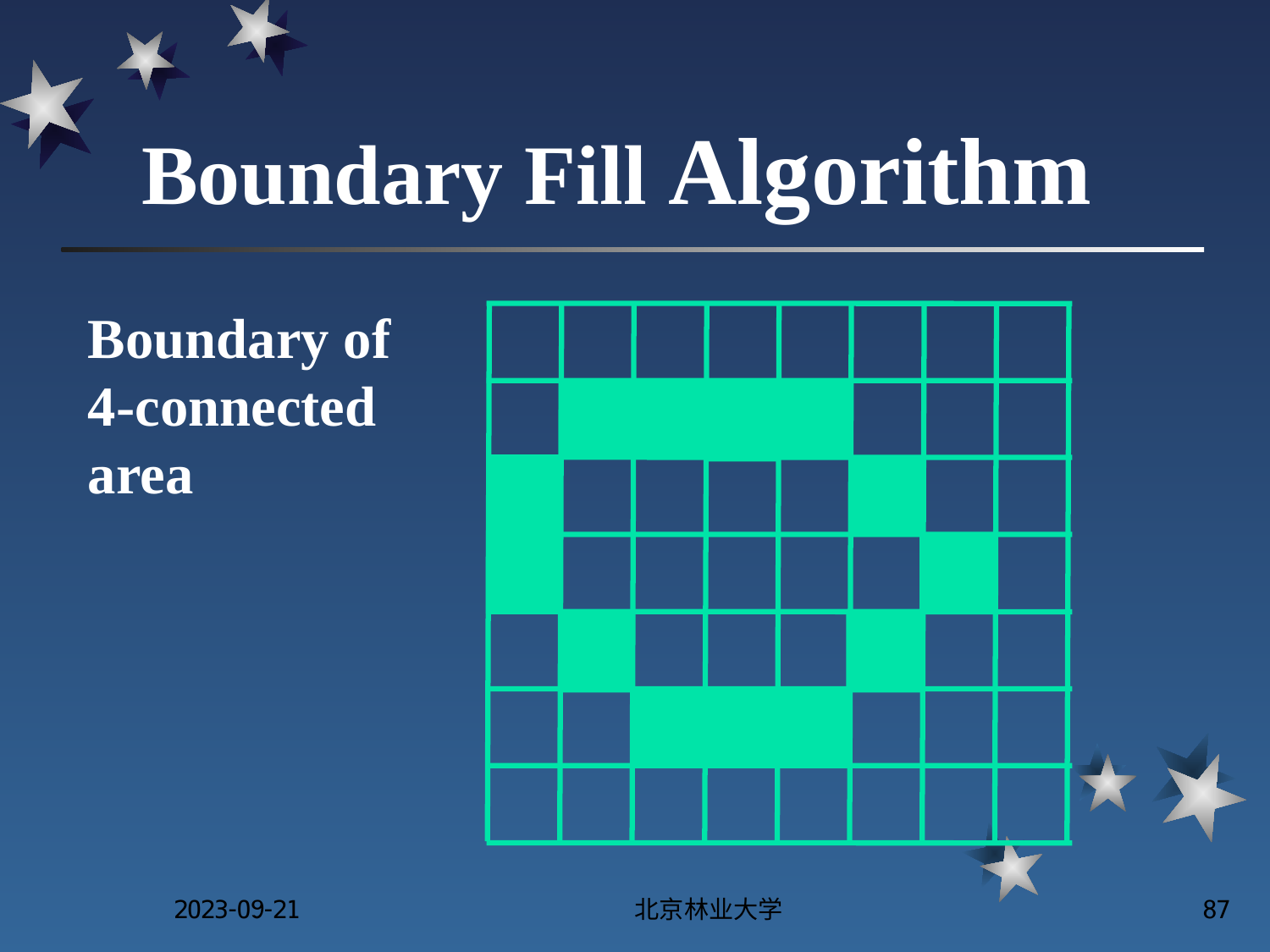

# Boundary Fill Algorithm
Boundary of 4-connected area

2023-09-21
北京林业大学
87